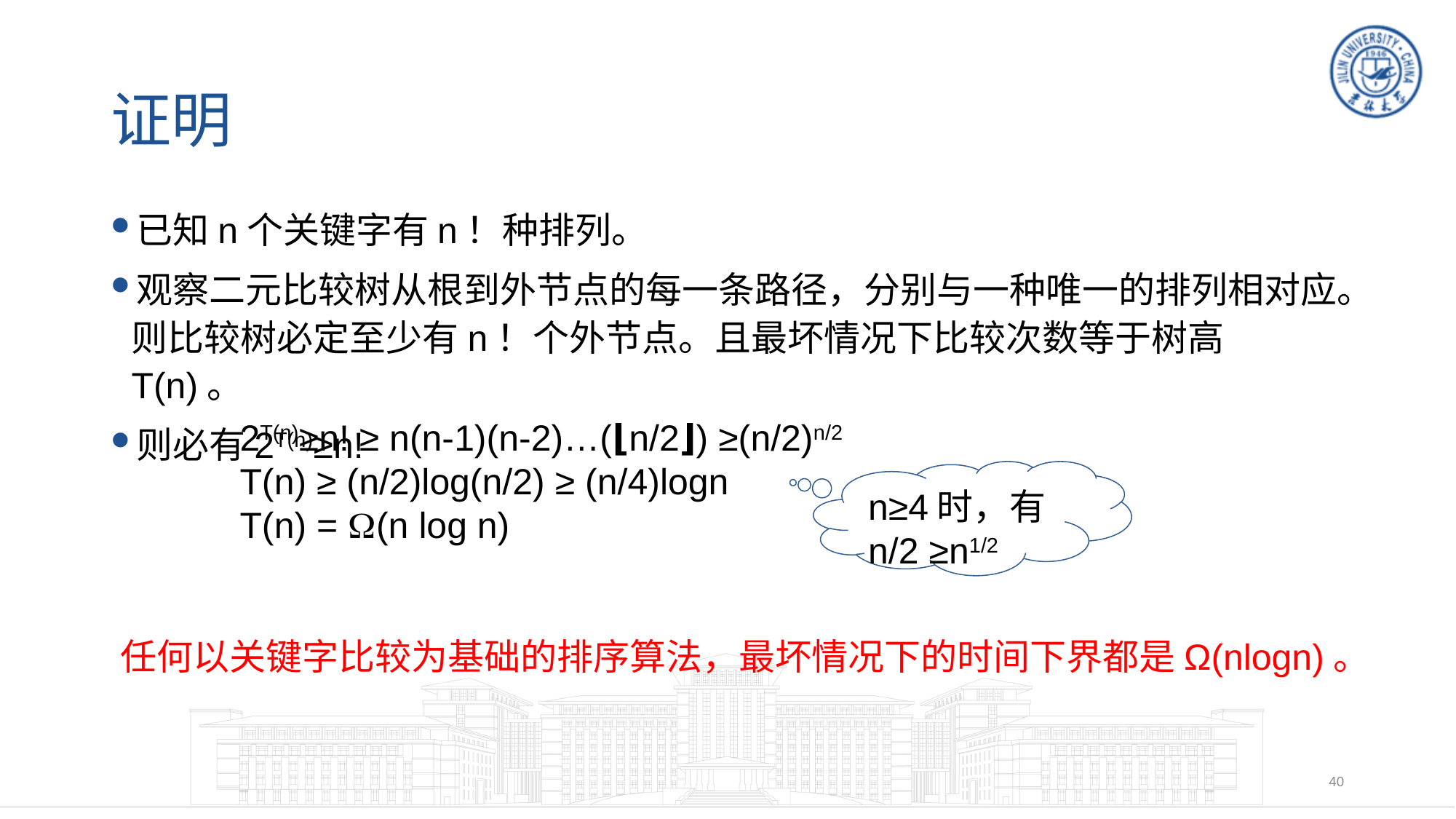

# 证明
已知n个关键字有n！种排列。
观察二元比较树从根到外节点的每一条路径，分别与一种唯一的排列相对应。则比较树必定至少有n！个外节点。且最坏情况下比较次数等于树高T(n)。
则必有2T(n)≥n!

2T(n)≥n! ≥ n(n-1)(n-2)…(⌊n/2⌋) ≥(n/2)n/2
T(n) ≥ (n/2)log(n/2) ≥ (n/4)logn
T(n) = Ω(n log n)
n≥4时，有n/2 ≥n1/2
任何以关键字比较为基础的排序算法，最坏情况下的时间下界都是Ω(nlogn)。
40